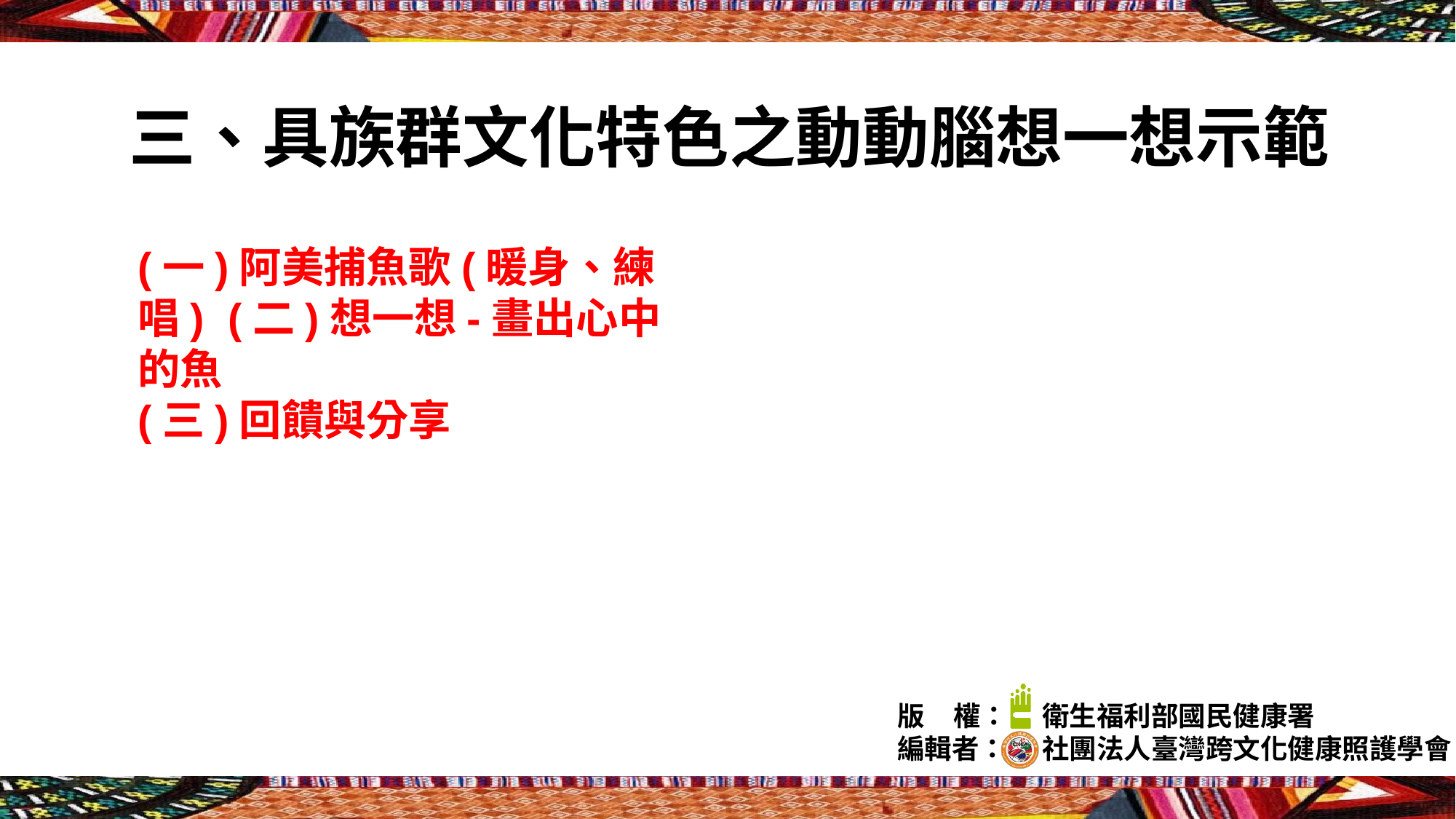

# 三、具族群文化特色之動動腦想一想示範
(一)阿美捕魚歌(暖身、練唱)  (二)想一想-畫出心中的魚
(三)回饋與分享

版	權：	衛生福利部國民健康署
編輯者：	社團法人臺灣跨文化健康照護學會